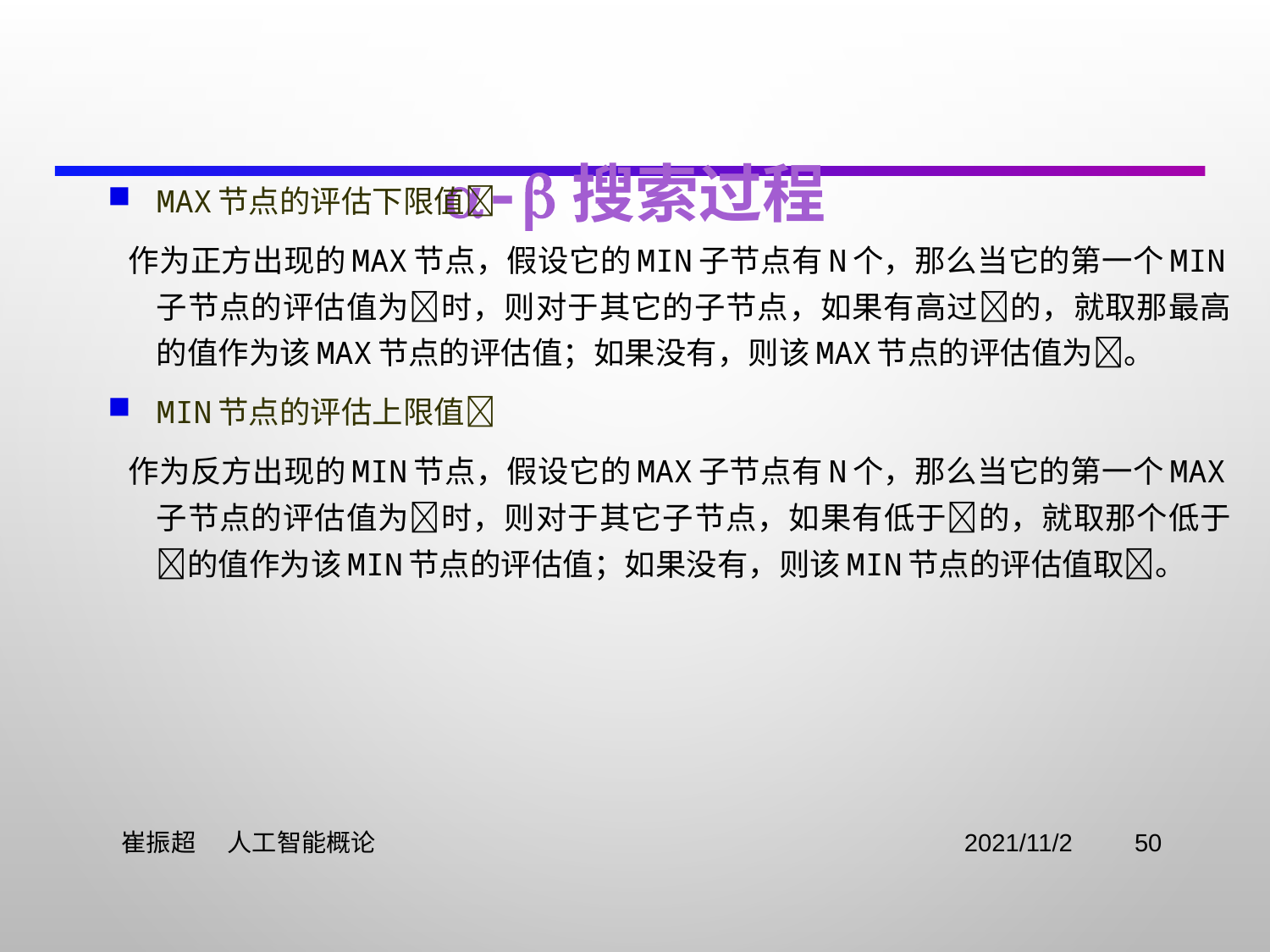

# α-β搜索过程
MAX节点的评估下限值α
  作为正方出现的MAX节点，假设它的MIN子节点有N个，那么当它的第一个MIN子节点的评估值为α时，则对于其它的子节点，如果有高过α的，就取那最高的值作为该MAX节点的评估值；如果没有，则该MAX节点的评估值为α。
MIN节点的评估上限值β
  作为反方出现的MIN节点，假设它的MAX子节点有N个，那么当它的第一个MAX子节点的评估值为β时，则对于其它子节点，如果有低于β的，就取那个低于β的值作为该MIN节点的评估值；如果没有，则该MIN节点的评估值取β。

 崔振超    人工智能概论
2021/11/2
50